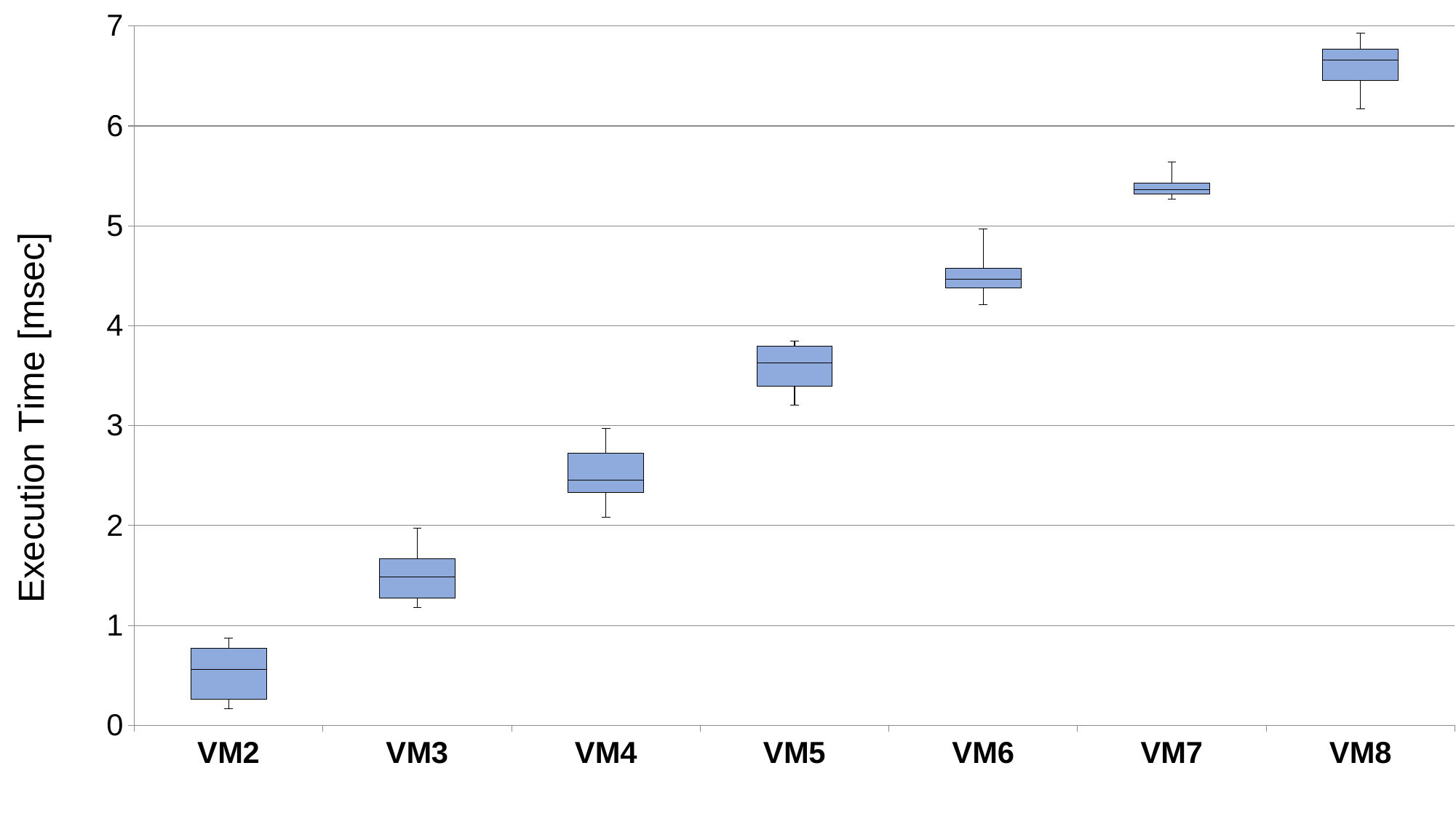

### Chart

| Category | 箱の境界1 | 中央線 | 箱の境界2 |
|---|---|---|---|
| VM2 | 0.2605 | 0.299 | 0.21350000000000002 |
| VM3 | 1.27575 | 0.21125000000000016 | 0.18199999999999994 |
| VM4 | 2.32725 | 0.12775000000000025 | 0.26774999999999993 |
| VM5 | 3.397 | 0.22950000000000026 | 0.16699999999999982 |
| VM6 | 4.377750000000001 | 0.08824999999999861 | 0.10850000000000026 |
| VM7 | 5.31525 | 0.04774999999999974 | 0.06125000000000025 |
| VM8 | 6.45325 | 0.2032499999999997 | 0.11375000000000046 |